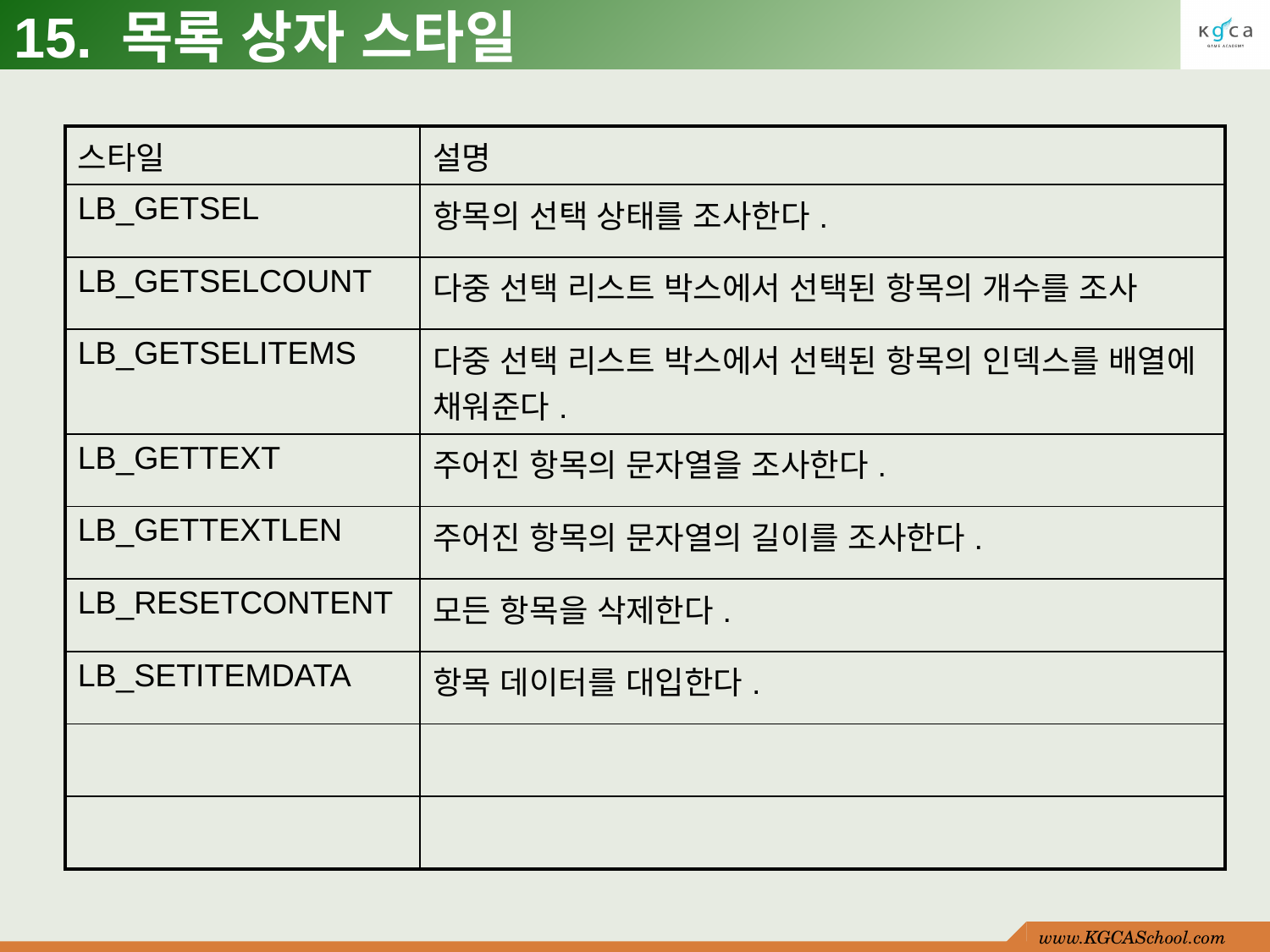

# 15. 목록 상자 스타일
| 스타일 | 설명 |
| --- | --- |
| LB\_GETSEL | 항목의 선택 상태를 조사한다. |
| LB\_GETSELCOUNT | 다중 선택 리스트 박스에서 선택된 항목의 개수를 조사 |
| LB\_GETSELITEMS | 다중 선택 리스트 박스에서 선택된 항목의 인덱스를 배열에 채워준다. |
| LB\_GETTEXT | 주어진 항목의 문자열을 조사한다. |
| LB\_GETTEXTLEN | 주어진 항목의 문자열의 길이를 조사한다. |
| LB\_RESETCONTENT | 모든 항목을 삭제한다. |
| LB\_SETITEMDATA | 항목 데이터를 대입한다. |
|  |  |
|  |  |